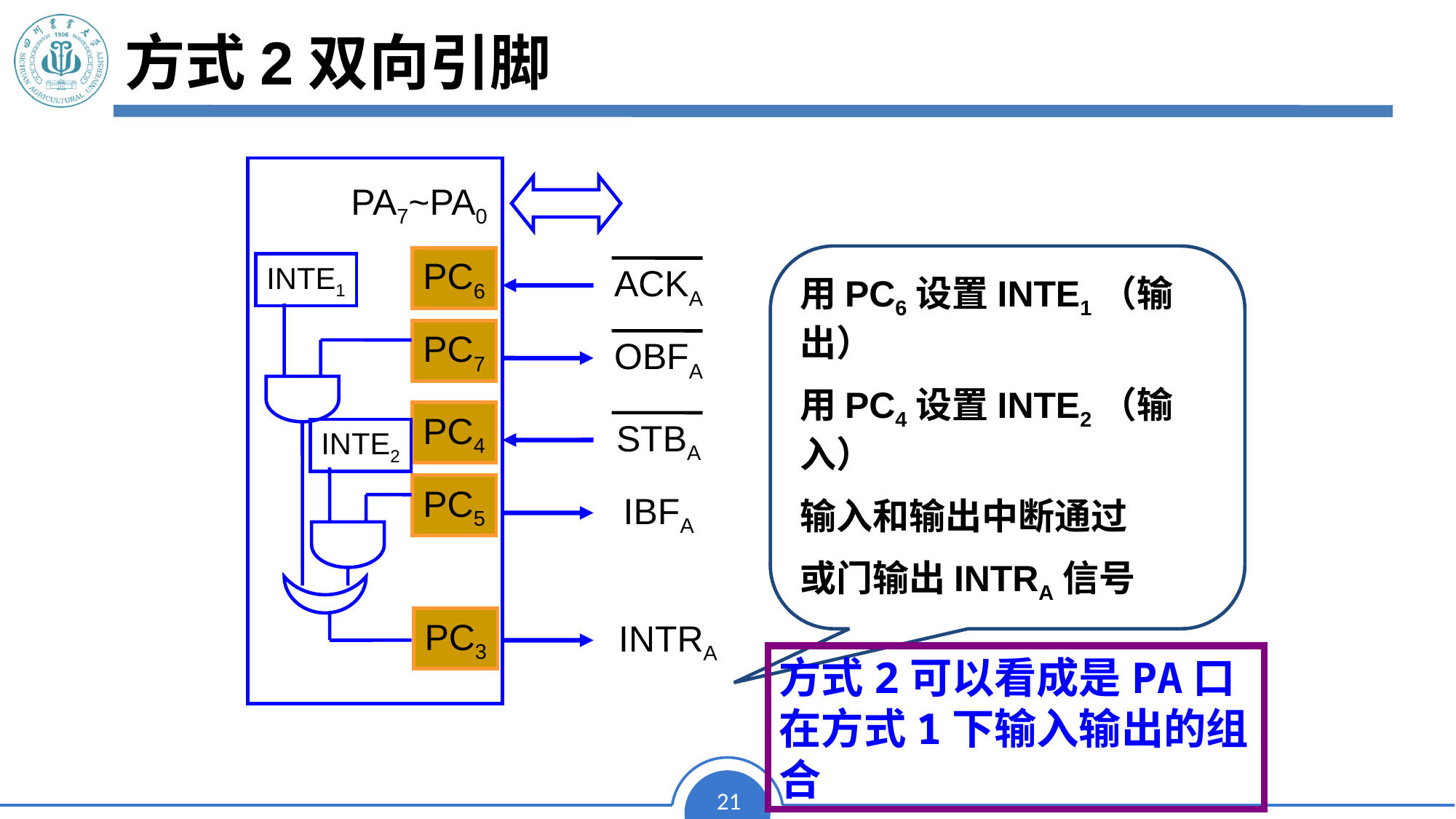

# 方式2双向引脚

PA7~PA0

PC6
INTE1
ACKA

PC7
OBFA

PC4
STBA

INTE2

PC5
IBFA

PC3
INTRA

用PC6设置INTE1（输出）
用PC4设置INTE2（输入）
输入和输出中断通过
或门输出INTRA信号
方式2可以看成是PA口在方式1下输入输出的组合